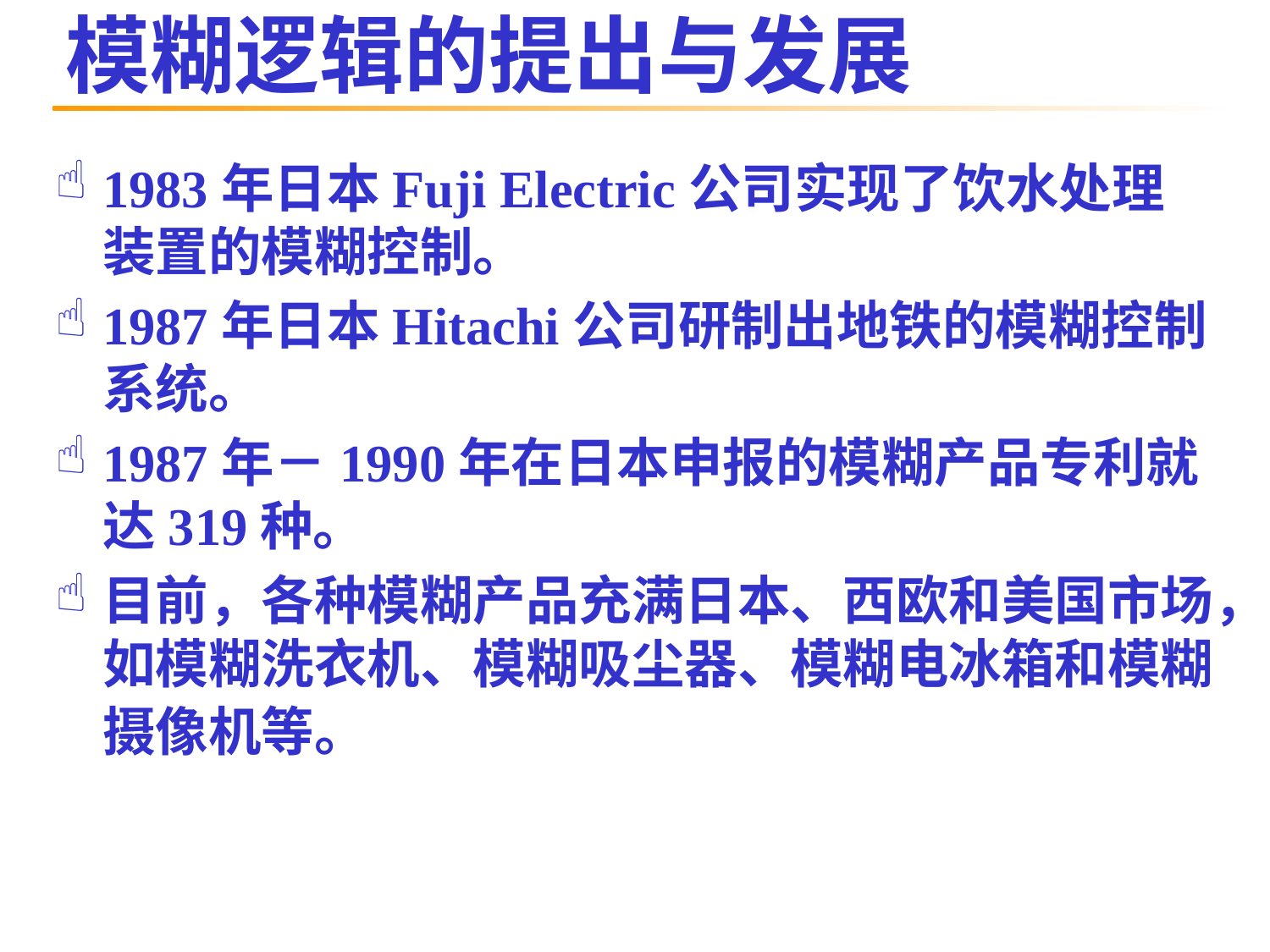

# 模糊逻辑的提出与发展
1983年日本Fuji Electric公司实现了饮水处理装置的模糊控制。
1987年日本Hitachi公司研制出地铁的模糊控制系统。
1987年－1990年在日本申报的模糊产品专利就达319种。
目前，各种模糊产品充满日本、西欧和美国市场，如模糊洗衣机、模糊吸尘器、模糊电冰箱和模糊摄像机等。